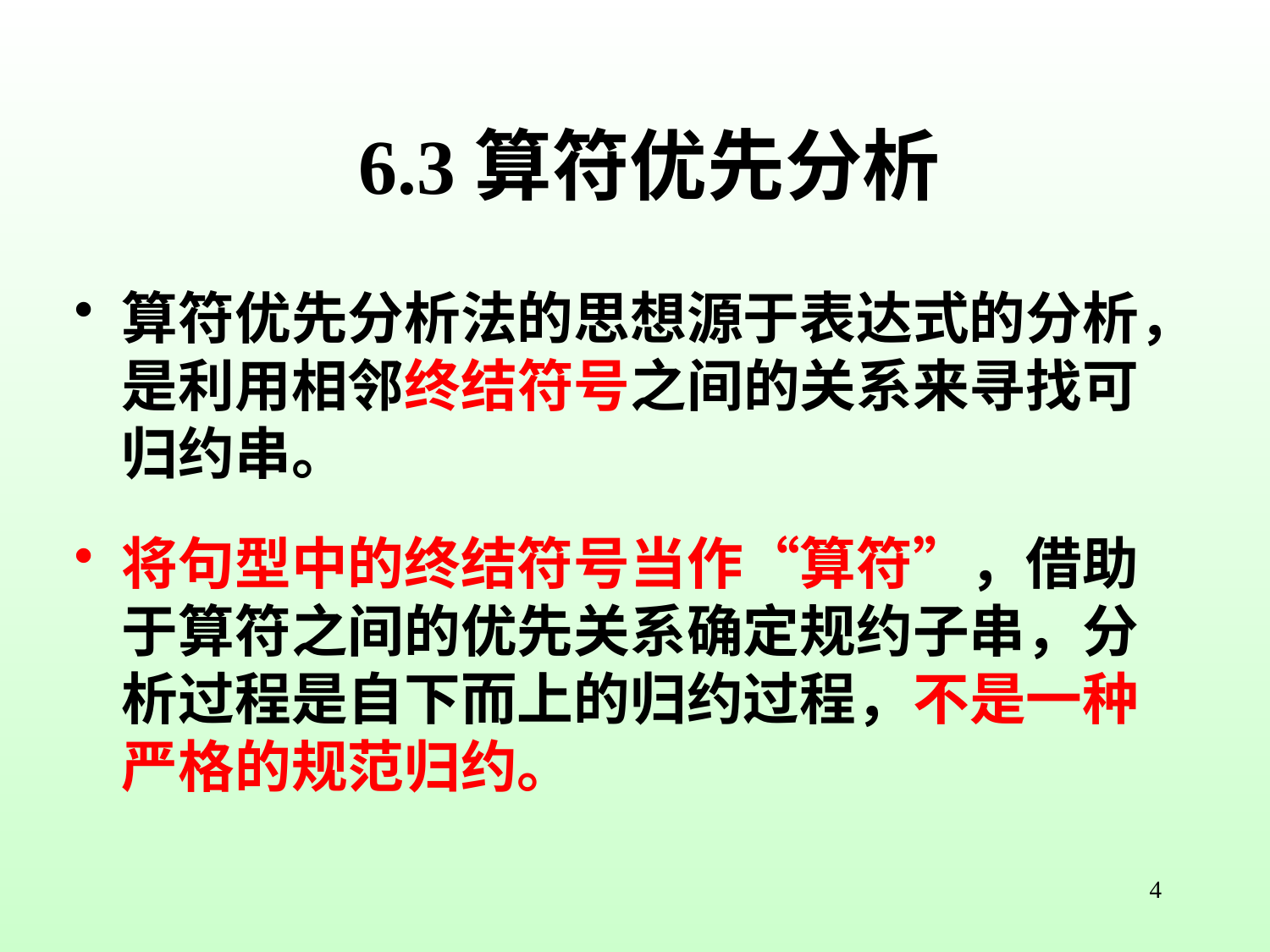

# 6.3算符优先分析
算符优先分析法的思想源于表达式的分析，是利用相邻终结符号之间的关系来寻找可归约串。
将句型中的终结符号当作“算符”，借助于算符之间的优先关系确定规约子串，分析过程是自下而上的归约过程，不是一种严格的规范归约。
4